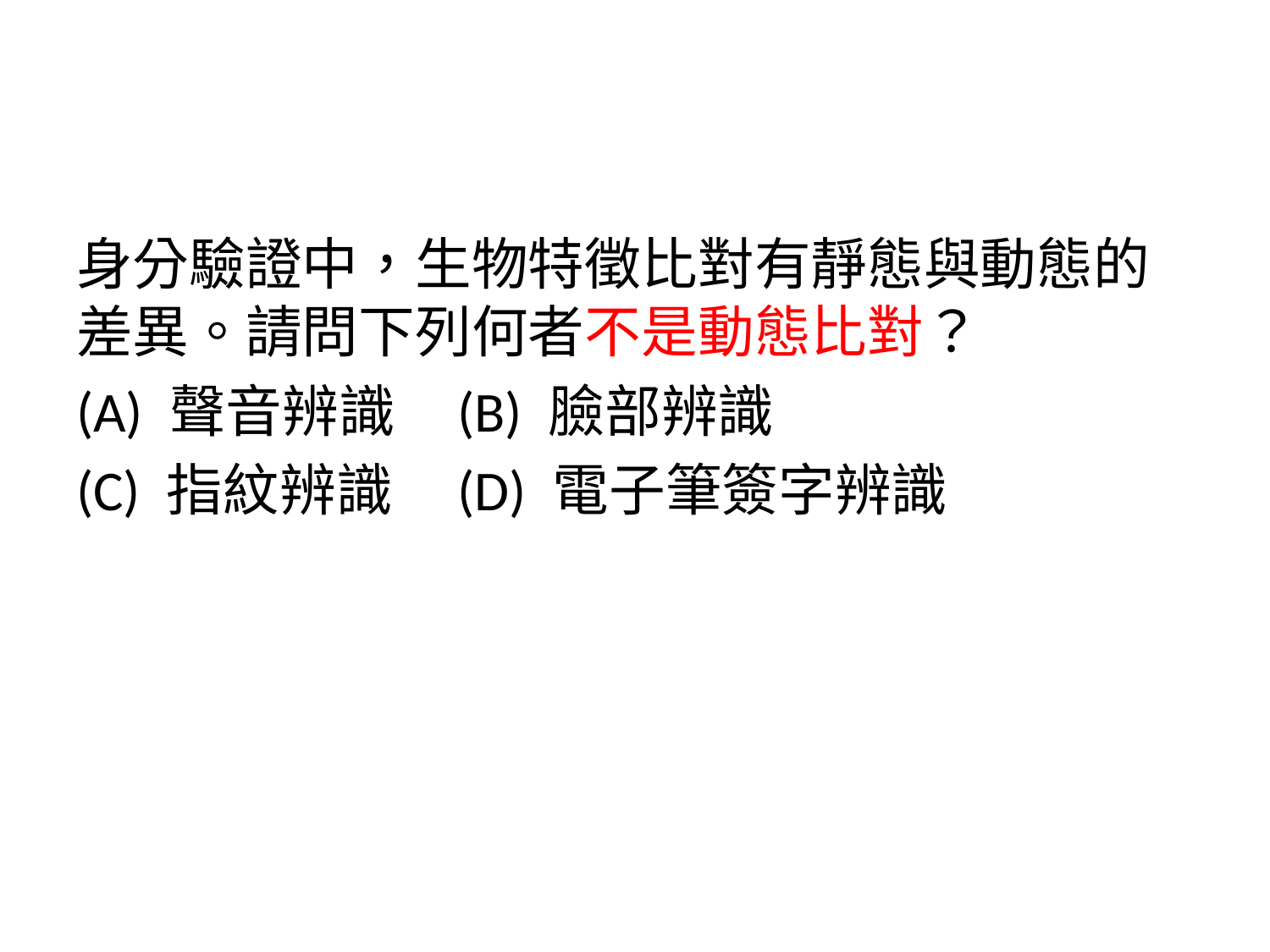

#
身分驗證中，生物特徵比對有靜態與動態的差異。請問下列何者不是動態比對？
(A) 聲音辨識	(B) 臉部辨識
(C) 指紋辨識	(D) 電子筆簽字辨識